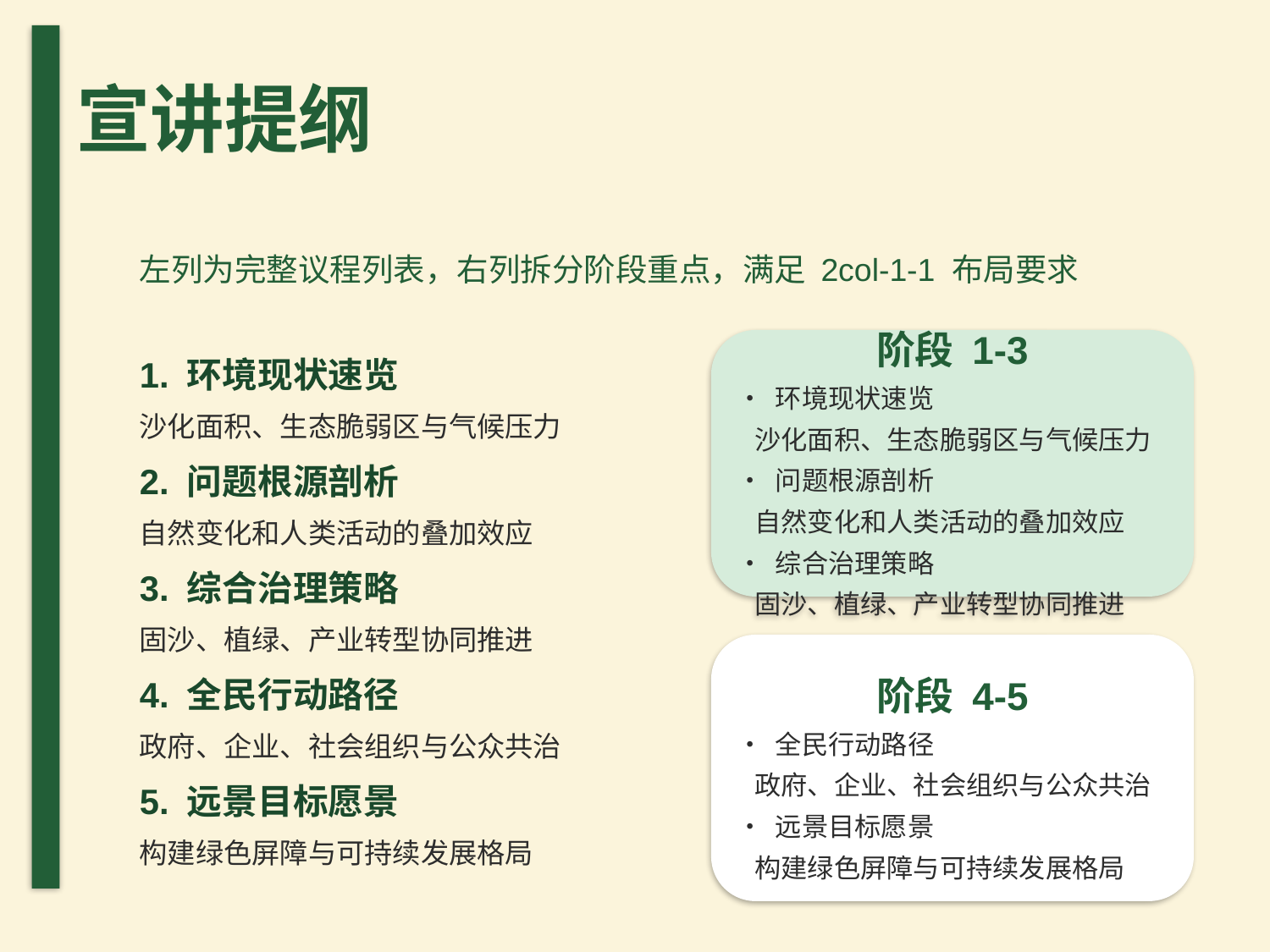

# 宣讲提纲
左列为完整议程列表，右列拆分阶段重点，满足 2col-1-1 布局要求
1. 环境现状速览
沙化面积、生态脆弱区与气候压力
2. 问题根源剖析
自然变化和人类活动的叠加效应
3. 综合治理策略
固沙、植绿、产业转型协同推进
4. 全民行动路径
政府、企业、社会组织与公众共治
5. 远景目标愿景
构建绿色屏障与可持续发展格局
阶段 1-3
• 环境现状速览
  沙化面积、生态脆弱区与气候压力
• 问题根源剖析
  自然变化和人类活动的叠加效应
• 综合治理策略
  固沙、植绿、产业转型协同推进
阶段 4-5
• 全民行动路径
  政府、企业、社会组织与公众共治
• 远景目标愿景
  构建绿色屏障与可持续发展格局